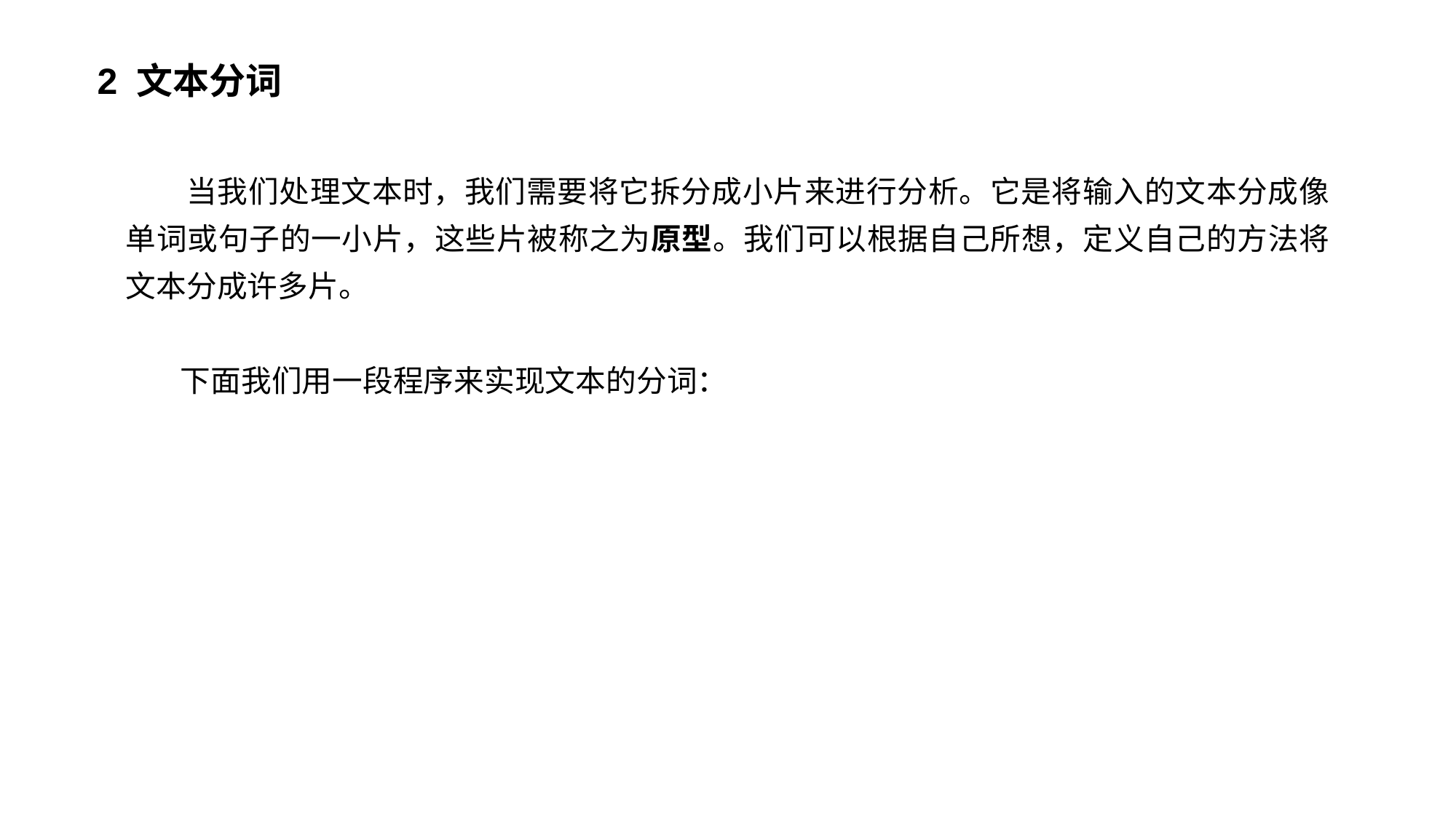

2 文本分词
当我们处理文本时，我们需要将它拆分成小片来进行分析。它是将输入的文本分成像单词或句子的一小片，这些片被称之为原型。我们可以根据自己所想，定义自己的方法将文本分成许多片。

下面我们用一段程序来实现文本的分词：